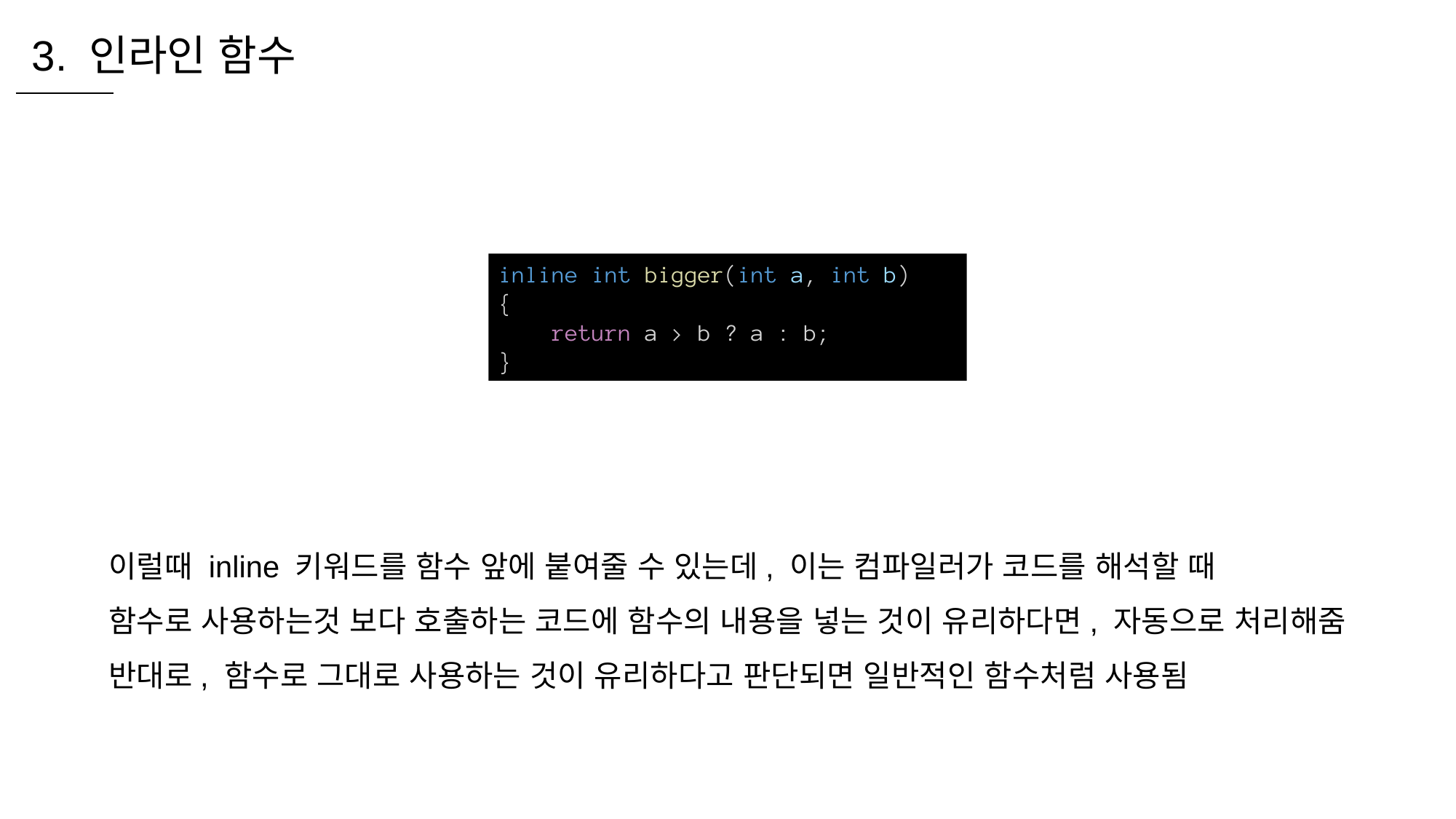

3. 인라인 함수
inline int bigger(int a, int b)
{
    return a > b ? a : b;
}
이럴때 inline 키워드를 함수 앞에 붙여줄 수 있는데, 이는 컴파일러가 코드를 해석할 때
함수로 사용하는것 보다 호출하는 코드에 함수의 내용을 넣는 것이 유리하다면, 자동으로 처리해줌
반대로, 함수로 그대로 사용하는 것이 유리하다고 판단되면 일반적인 함수처럼 사용됨